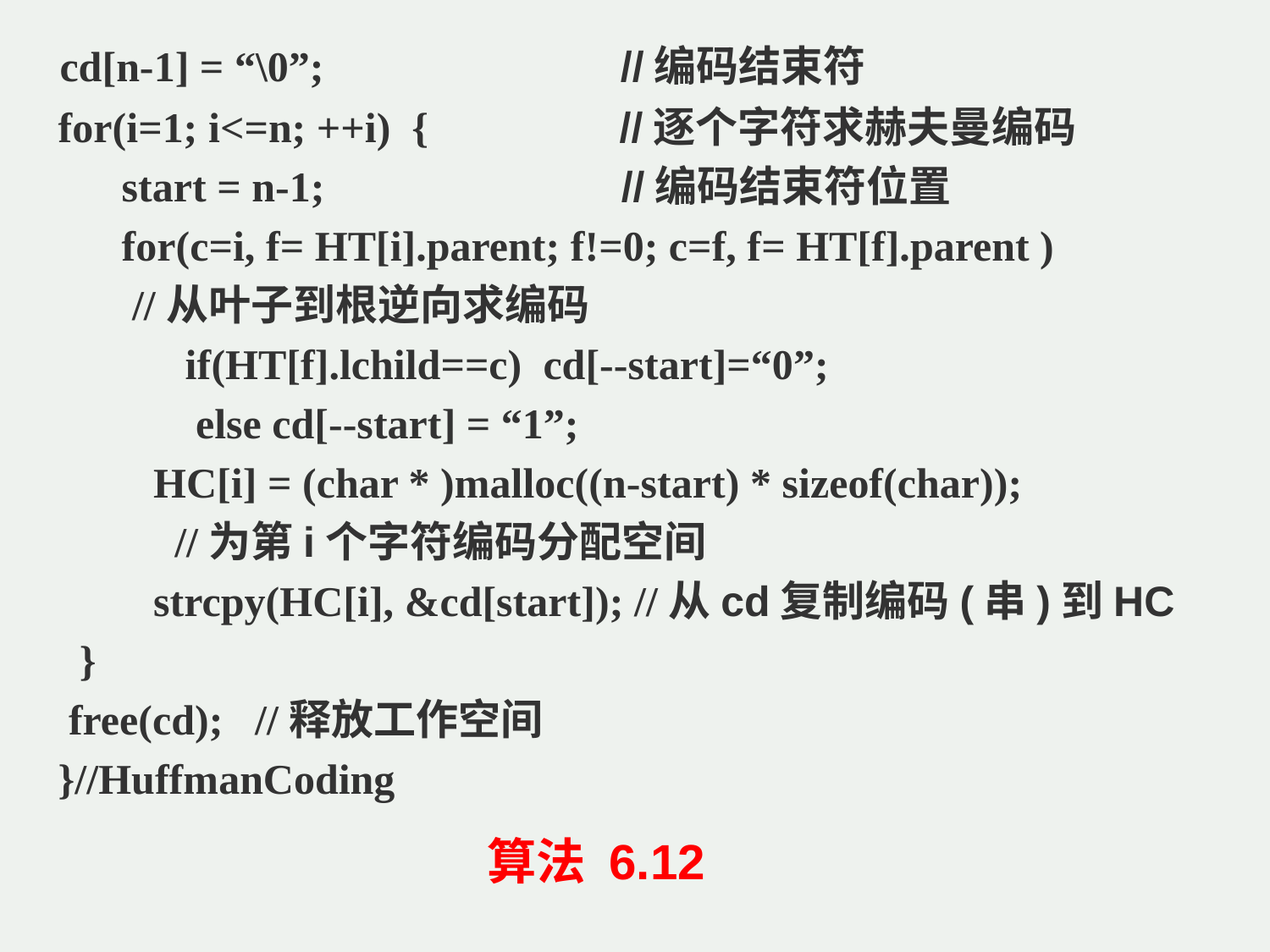

cd[n-1] = “\0”;                            //编码结束符
 for(i=1; i<=n; ++i)  {                  //逐个字符求赫夫曼编码
       start = n-1;                            //编码结束符位置
       for(c=i, f= HT[i].parent; f!=0; c=f, f= HT[f].parent )
        //从叶子到根逆向求编码
             if(HT[f].lchild==c)  cd[--start]=“0”;
              else cd[--start] = “1”;
          HC[i] = (char * )malloc((n-start) * sizeof(char));
            //为第i个字符编码分配空间
          strcpy(HC[i], &cd[start]); //从cd复制编码(串)到HC
   }
  free(cd);   //释放工作空间
 }//HuffmanCoding
算法 6.12